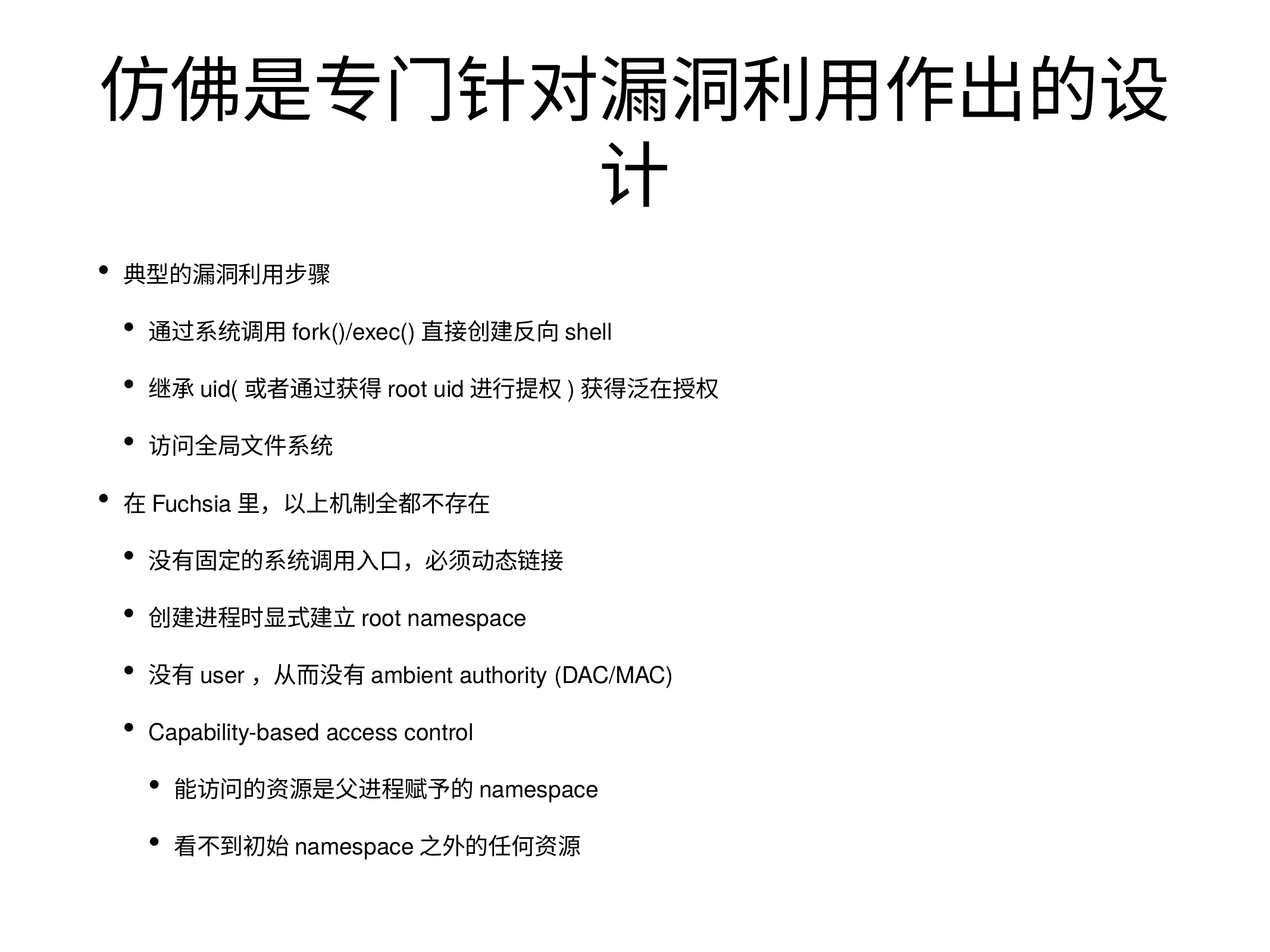

# 仿佛是专门针对漏洞利用作出的设计
典型的漏洞利用步骤
通过系统调用fork()/exec()直接创建反向shell
继承uid(或者通过获得root uid进行提权)获得泛在授权
访问全局文件系统
在Fuchsia里，以上机制全都不存在
没有固定的系统调用入口，必须动态链接
创建进程时显式建立root namespace
没有user，从而没有ambient authority (DAC/MAC)
Capability-based access control
能访问的资源是父进程赋予的namespace
看不到初始namespace之外的任何资源